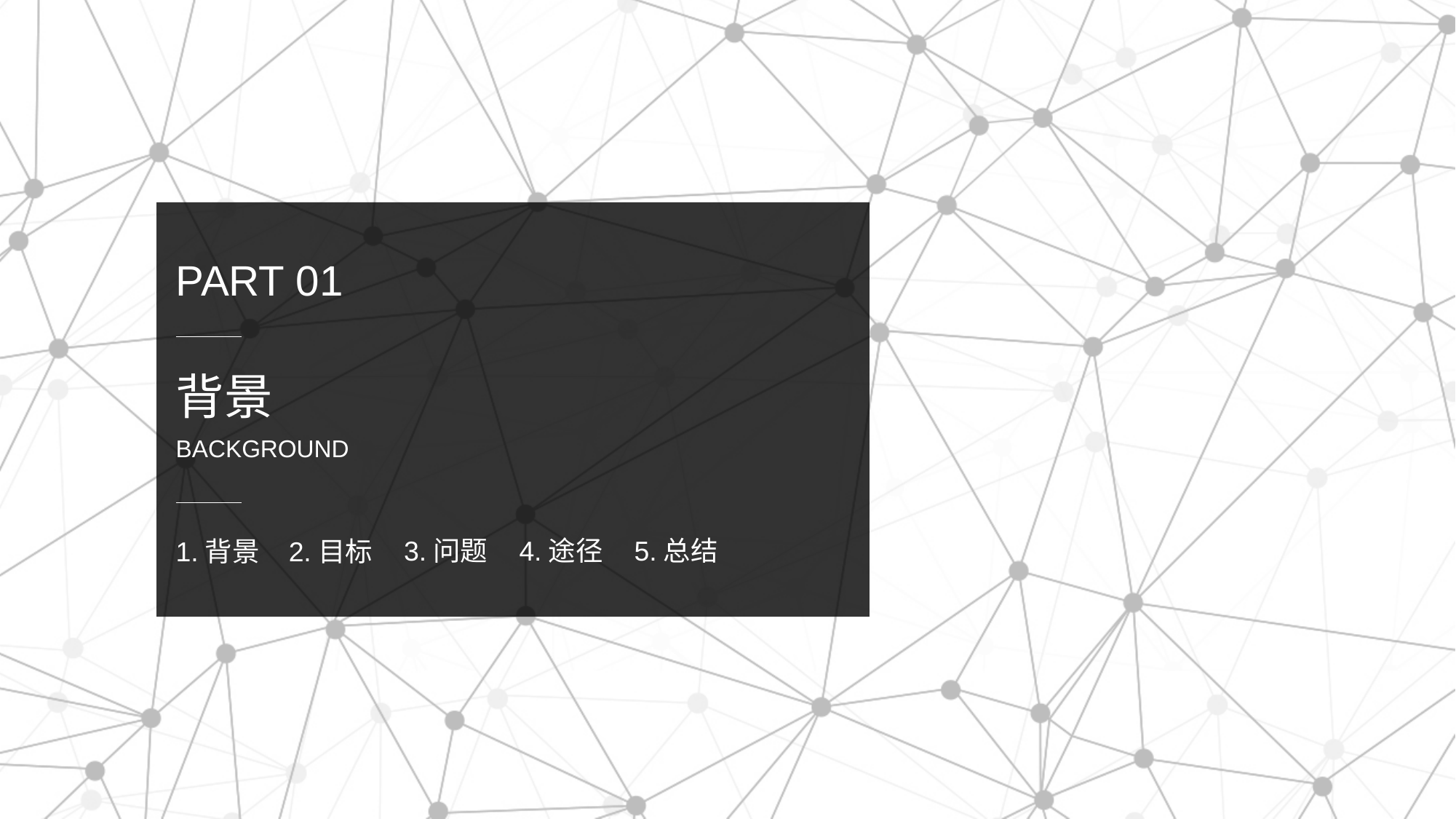

PART 01
背景
BACKGROUND
3.问题
4.途径    5.总结
2.目标
1.背景